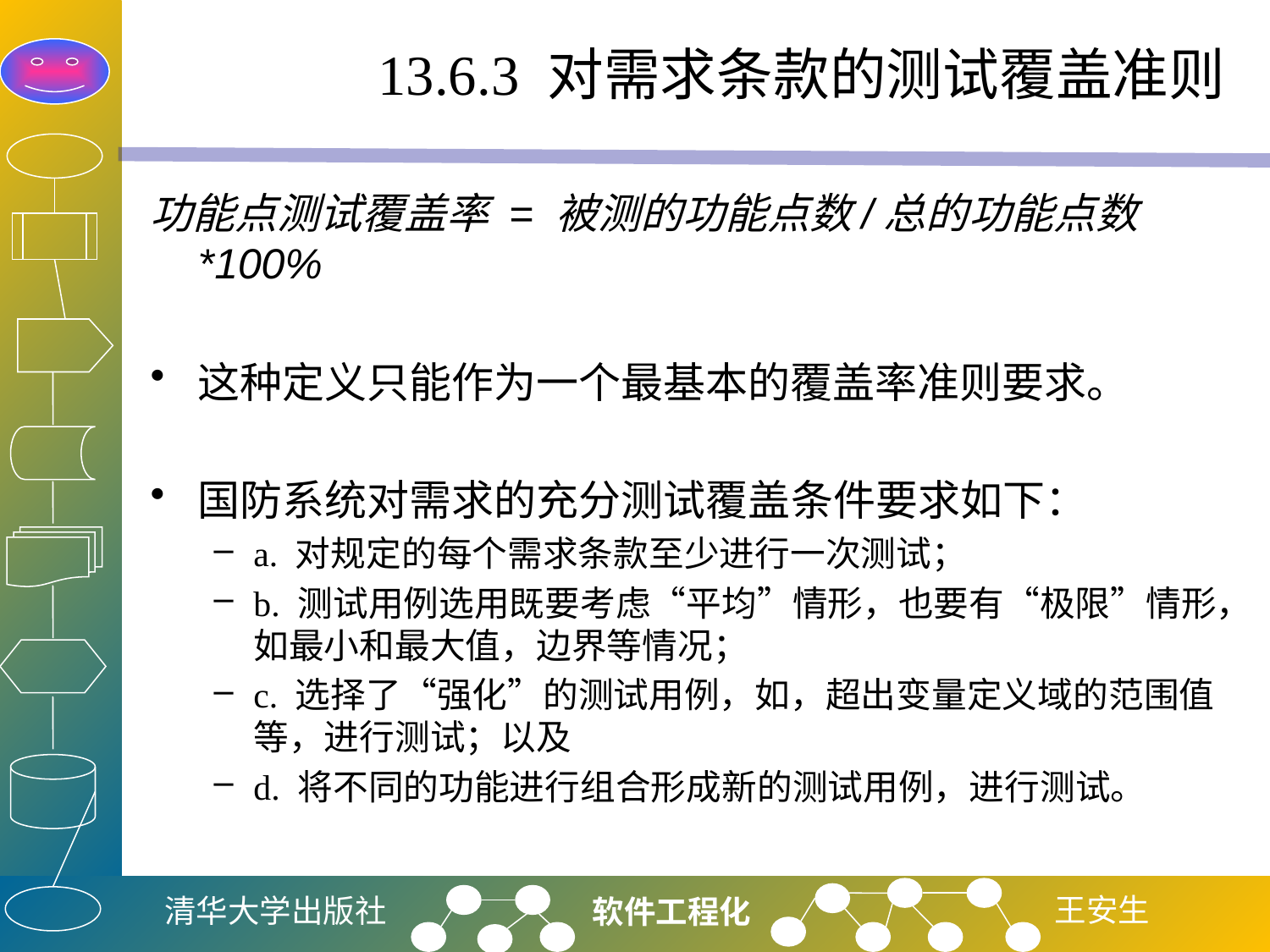

# 13.6.3 对需求条款的测试覆盖准则
功能点测试覆盖率 = 被测的功能点数/总的功能点数 *100%

这种定义只能作为一个最基本的覆盖率准则要求。

国防系统对需求的充分测试覆盖条件要求如下：
a. 对规定的每个需求条款至少进行一次测试；
b. 测试用例选用既要考虑“平均”情形，也要有“极限”情形，如最小和最大值，边界等情况；
c. 选择了“强化”的测试用例，如，超出变量定义域的范围值等，进行测试；以及
d. 将不同的功能进行组合形成新的测试用例，进行测试。